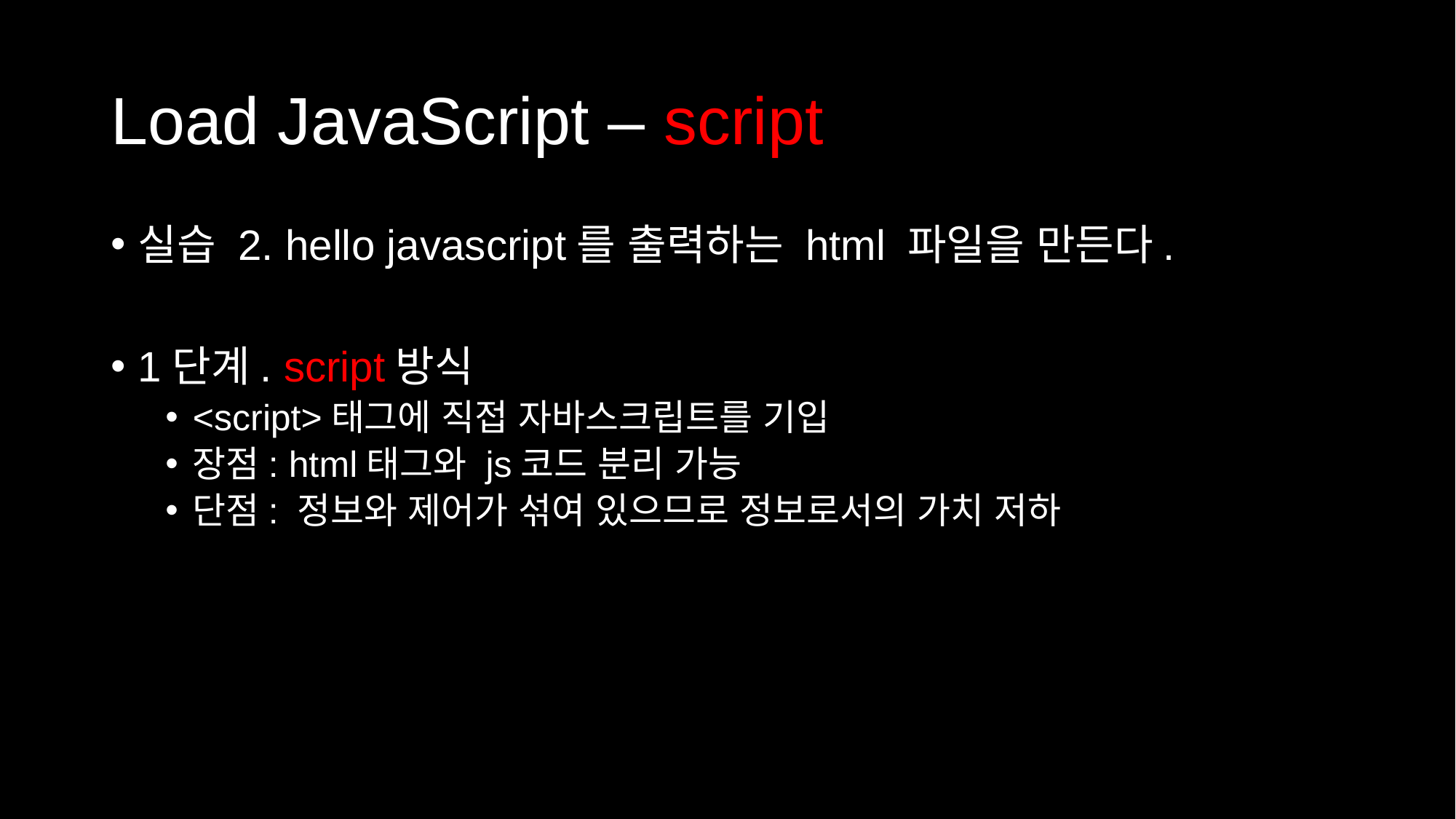

# Load JavaScript – script
실습 2. hello javascript를 출력하는 html 파일을 만든다.

1단계. script방식
<script>태그에 직접 자바스크립트를 기입
장점: html태그와 js코드 분리 가능
단점: 정보와 제어가 섞여 있으므로 정보로서의 가치 저하